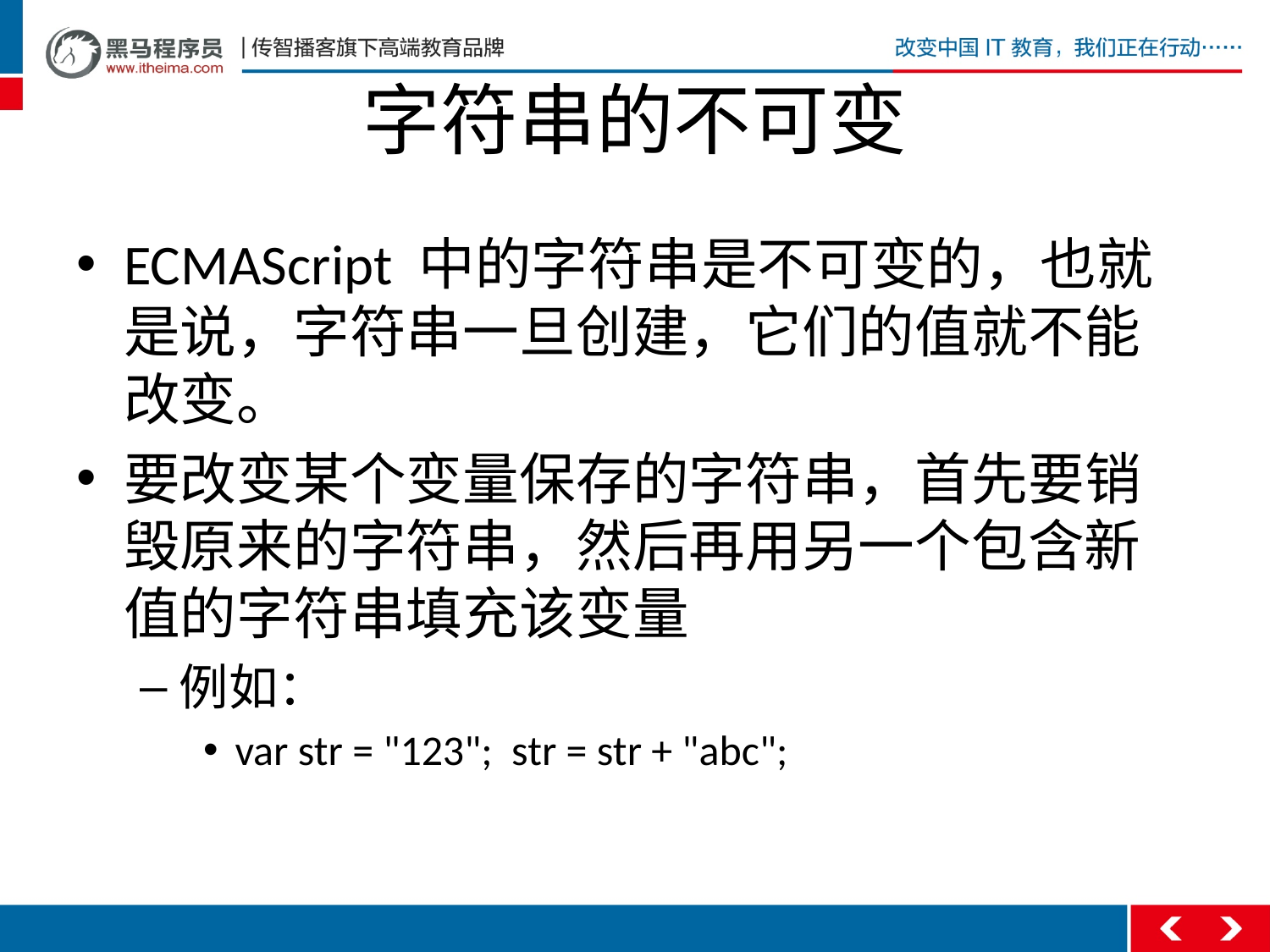

# 字符串的不可变
ECMAScript 中的字符串是不可变的，也就是说，字符串一旦创建，它们的值就不能改变。
要改变某个变量保存的字符串，首先要销毁原来的字符串，然后再用另一个包含新值的字符串填充该变量
例如：
var str = "123";  str = str + "abc";